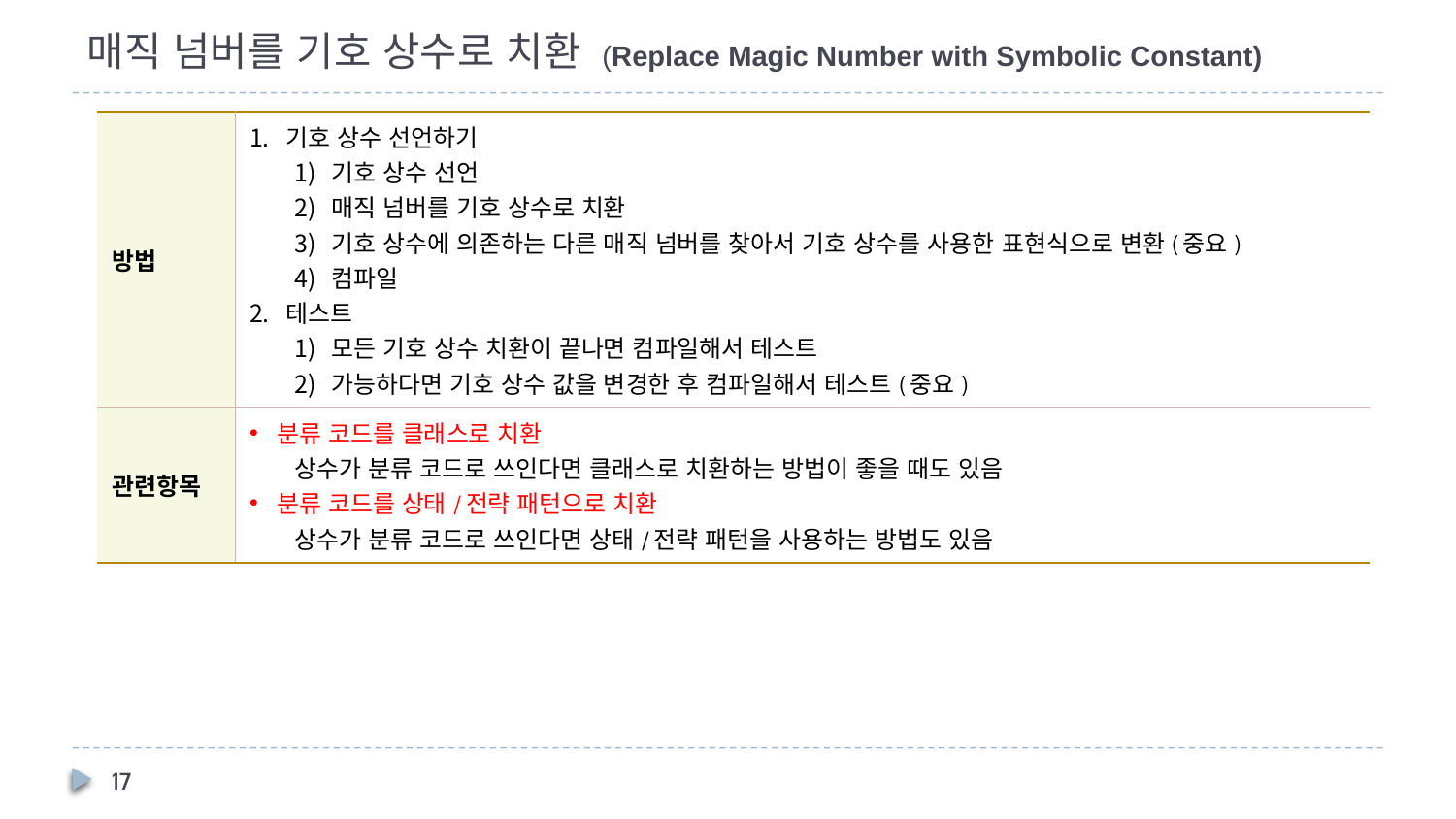

# 매직 넘버를 기호 상수로 치환 (Replace Magic Number with Symbolic Constant)
| 방법 | 기호 상수 선언하기 기호 상수 선언 매직 넘버를 기호 상수로 치환 기호 상수에 의존하는 다른 매직 넘버를 찾아서 기호 상수를 사용한 표현식으로 변환(중요) 컴파일 테스트 모든 기호 상수 치환이 끝나면 컴파일해서 테스트 가능하다면 기호 상수 값을 변경한 후 컴파일해서 테스트(중요) |
| --- | --- |
| 관련항목 | 분류 코드를 클래스로 치환 상수가 분류 코드로 쓰인다면 클래스로 치환하는 방법이 좋을 때도 있음 분류 코드를 상태/전략 패턴으로 치환 상수가 분류 코드로 쓰인다면 상태/전략 패턴을 사용하는 방법도 있음 |
17